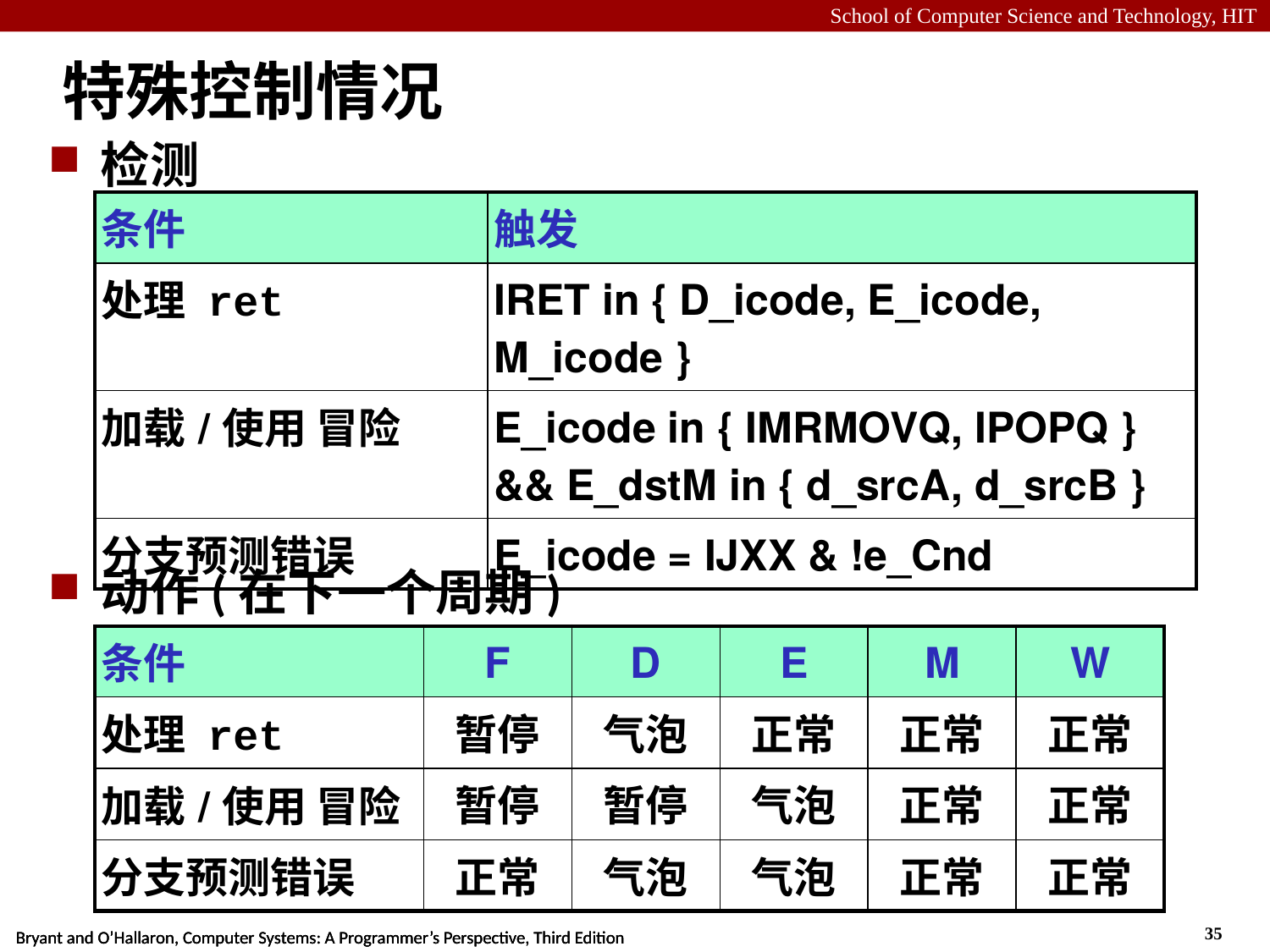

# 特殊控制情况
检测

动作(在下一个周期)
| 条件 | 触发 |
| --- | --- |
| 处理 ret | IRET in { D\_icode, E\_icode, M\_icode } |
| 加载/使用 冒险 | E\_icode in { IMRMOVQ, IPOPQ } && E\_dstM in { d\_srcA, d\_srcB } |
| 分支预测错误 | E\_icode = IJXX & !e\_Cnd |
| 条件 | F | D | E | M | W |
| --- | --- | --- | --- | --- | --- |
| 处理 ret | 暂停 | 气泡 | 正常 | 正常 | 正常 |
| 加载/使用 冒险 | 暂停 | 暂停 | 气泡 | 正常 | 正常 |
| 分支预测错误 | 正常 | 气泡 | 气泡 | 正常 | 正常 |